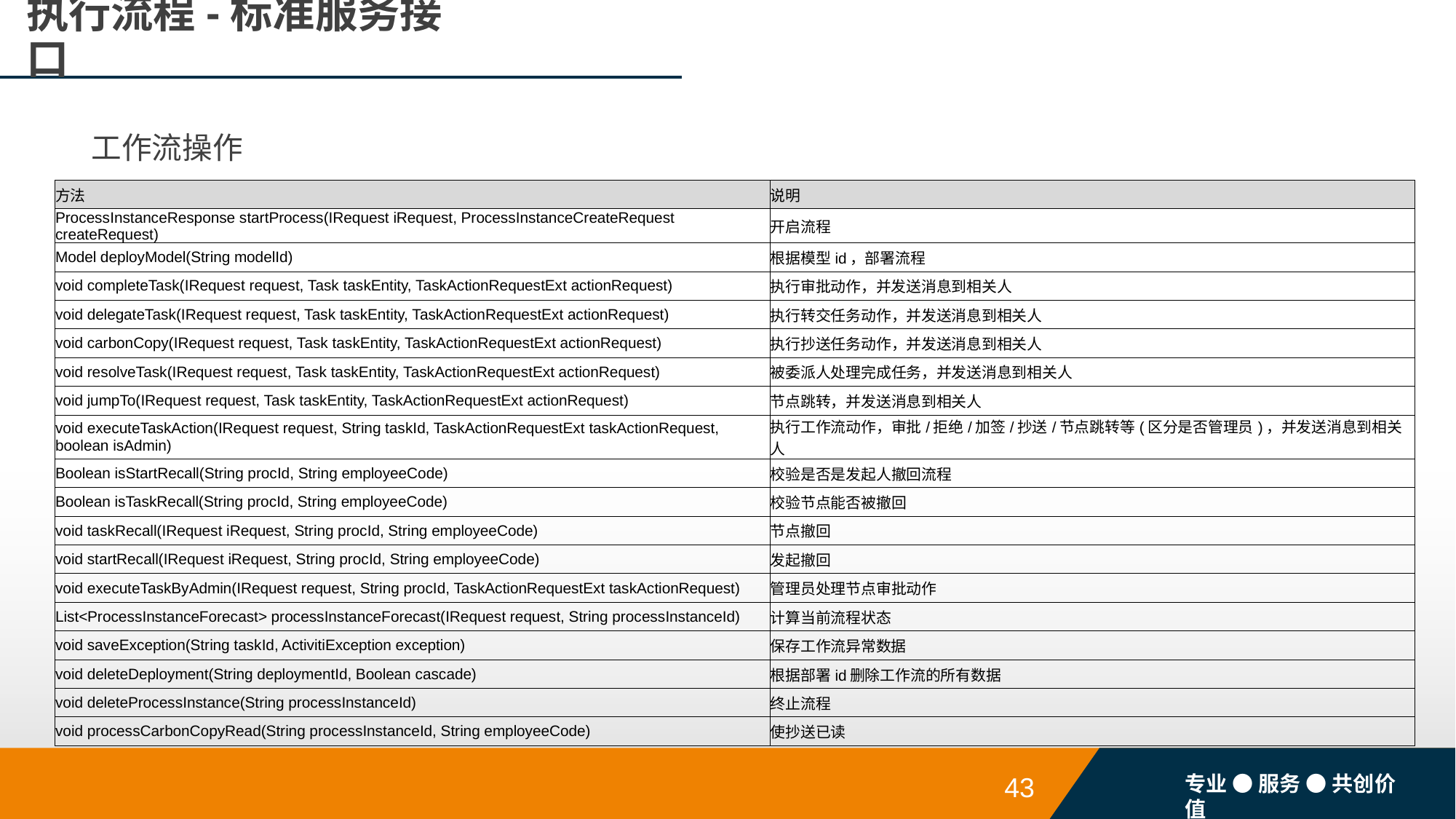

# 执行流程-标准服务接口
工作流操作
| 方法 | 说明 |
| --- | --- |
| ProcessInstanceResponse startProcess(IRequest iRequest, ProcessInstanceCreateRequest createRequest) | 开启流程 |
| Model deployModel(String modelId) | 根据模型id，部署流程 |
| void completeTask(IRequest request, Task taskEntity, TaskActionRequestExt actionRequest) | 执行审批动作，并发送消息到相关人 |
| void delegateTask(IRequest request, Task taskEntity, TaskActionRequestExt actionRequest) | 执行转交任务动作，并发送消息到相关人 |
| void carbonCopy(IRequest request, Task taskEntity, TaskActionRequestExt actionRequest) | 执行抄送任务动作，并发送消息到相关人 |
| void resolveTask(IRequest request, Task taskEntity, TaskActionRequestExt actionRequest) | 被委派人处理完成任务，并发送消息到相关人 |
| void jumpTo(IRequest request, Task taskEntity, TaskActionRequestExt actionRequest) | 节点跳转，并发送消息到相关人 |
| void executeTaskAction(IRequest request, String taskId, TaskActionRequestExt taskActionRequest, boolean isAdmin) | 执行工作流动作，审批/拒绝/加签/抄送/节点跳转等(区分是否管理员)，并发送消息到相关人 |
| Boolean isStartRecall(String procId, String employeeCode) | 校验是否是发起人撤回流程 |
| Boolean isTaskRecall(String procId, String employeeCode) | 校验节点能否被撤回 |
| void taskRecall(IRequest iRequest, String procId, String employeeCode) | 节点撤回 |
| void startRecall(IRequest iRequest, String procId, String employeeCode) | 发起撤回 |
| void executeTaskByAdmin(IRequest request, String procId, TaskActionRequestExt taskActionRequest) | 管理员处理节点审批动作 |
| List<ProcessInstanceForecast> processInstanceForecast(IRequest request, String processInstanceId) | 计算当前流程状态 |
| void saveException(String taskId, ActivitiException exception) | 保存工作流异常数据 |
| void deleteDeployment(String deploymentId, Boolean cascade) | 根据部署id删除工作流的所有数据 |
| void deleteProcessInstance(String processInstanceId) | 终止流程 |
| void processCarbonCopyRead(String processInstanceId, String employeeCode) | 使抄送已读 |